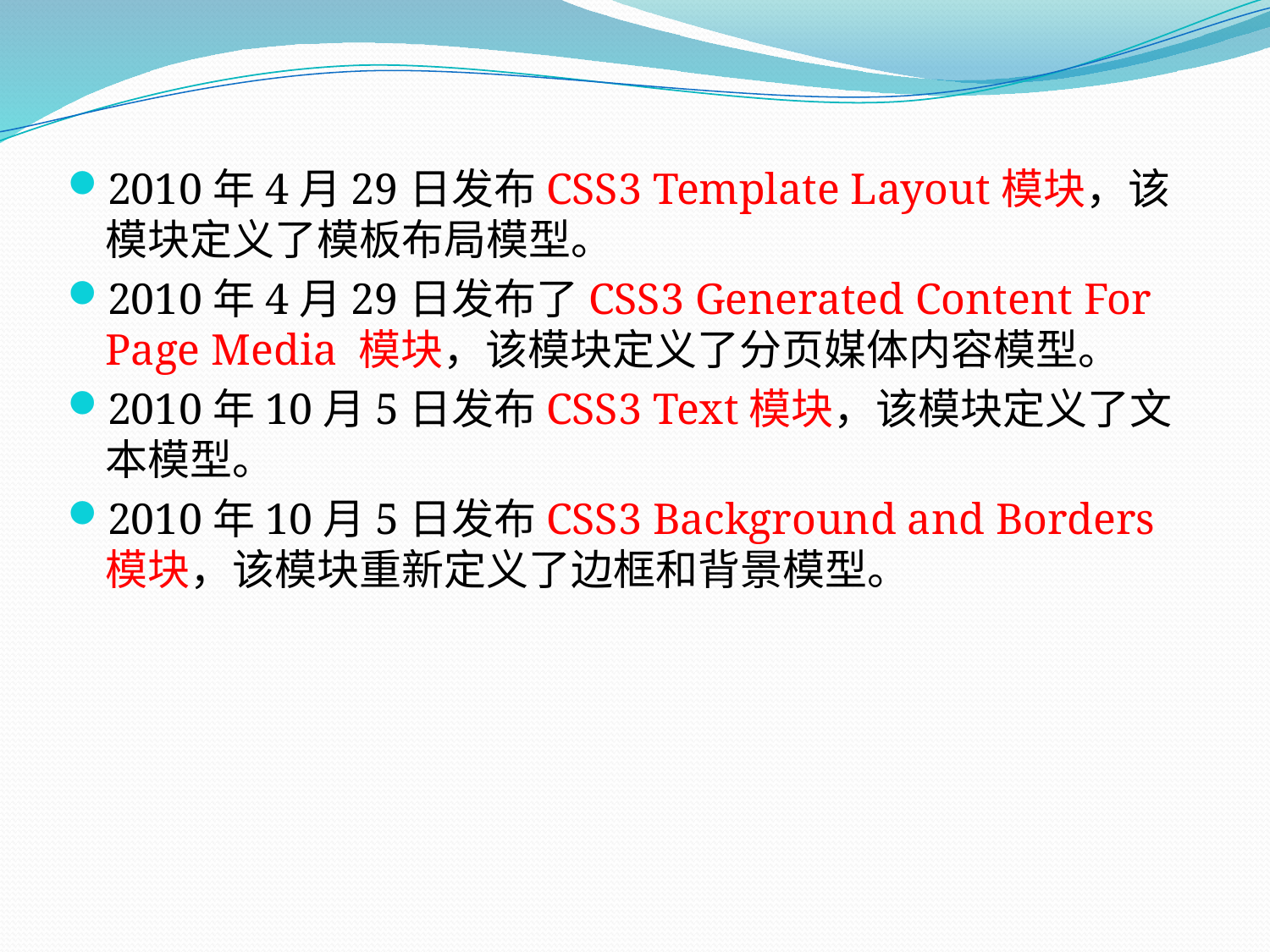

2010年4月29日发布CSS3 Template Layout模块，该模块定义了模板布局模型。
2010年4月29日发布了CSS3 Generated Content For Page Media 模块，该模块定义了分页媒体内容模型。
2010年10月5日发布CSS3 Text模块，该模块定义了文本模型。
2010年10月5日发布CSS3 Background and Borders模块，该模块重新定义了边框和背景模型。